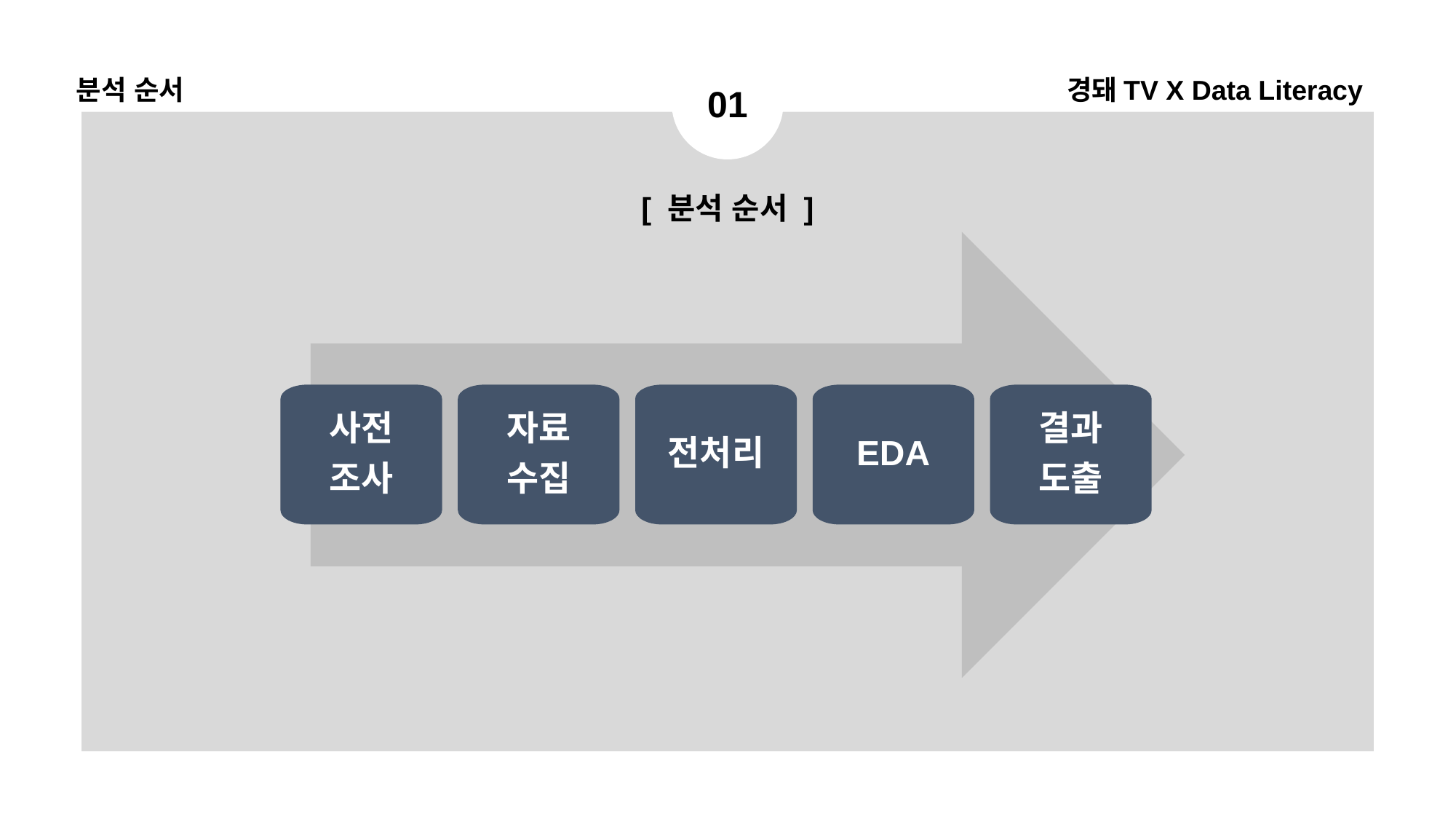

01
분석 순서
경돼TV X Data Literacy
[ 분석 순서 ]

사전
조사
자료
수집
전처리
EDA
결과
도출